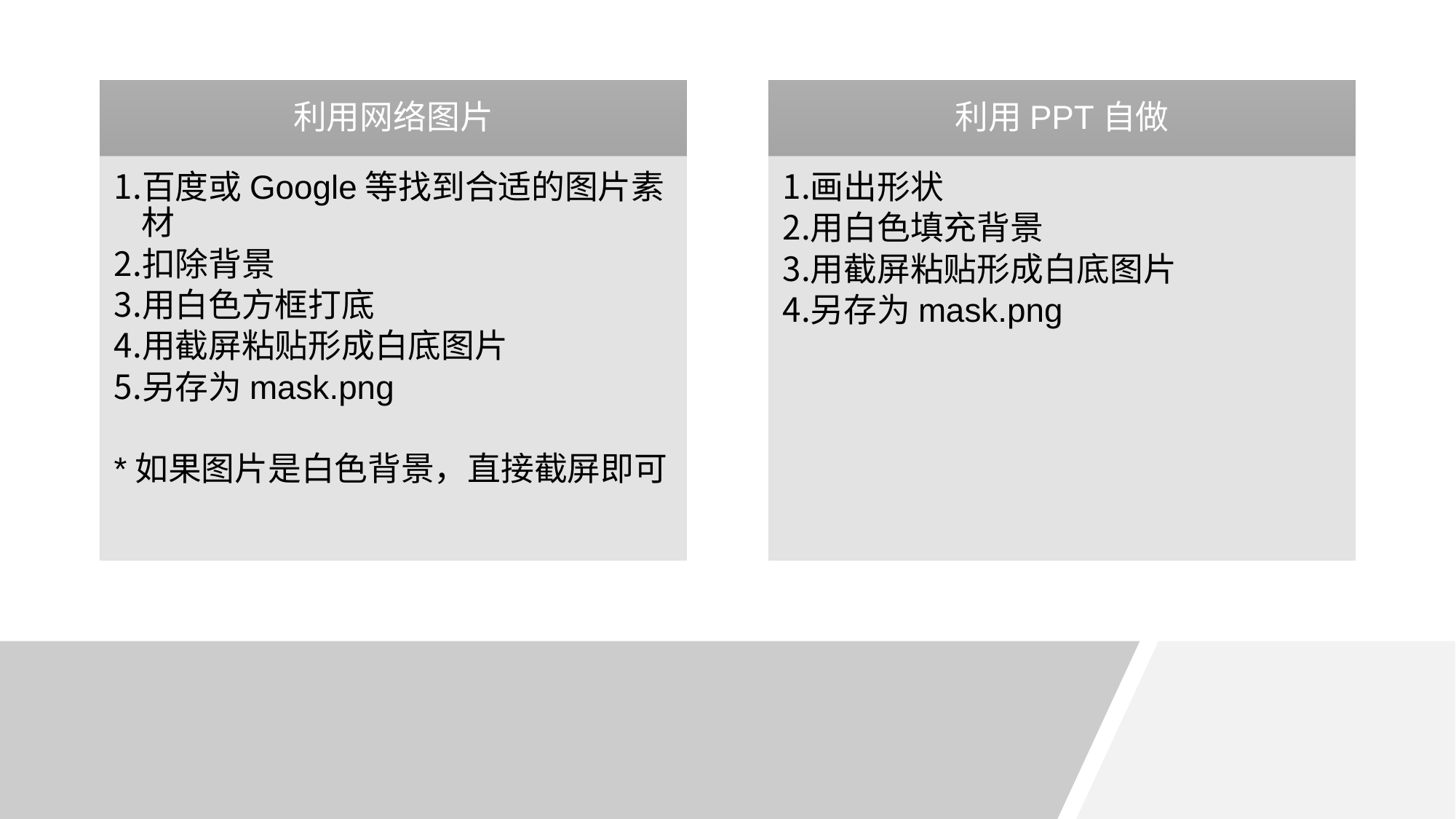

利用网络图片
百度或Google等找到合适的图片素材
扣除背景
用白色方框打底
用截屏粘贴形成白底图片
另存为mask.png

*如果图片是白色背景，直接截屏即可
利用PPT自做
画出形状
用白色填充背景
用截屏粘贴形成白底图片
另存为mask.png